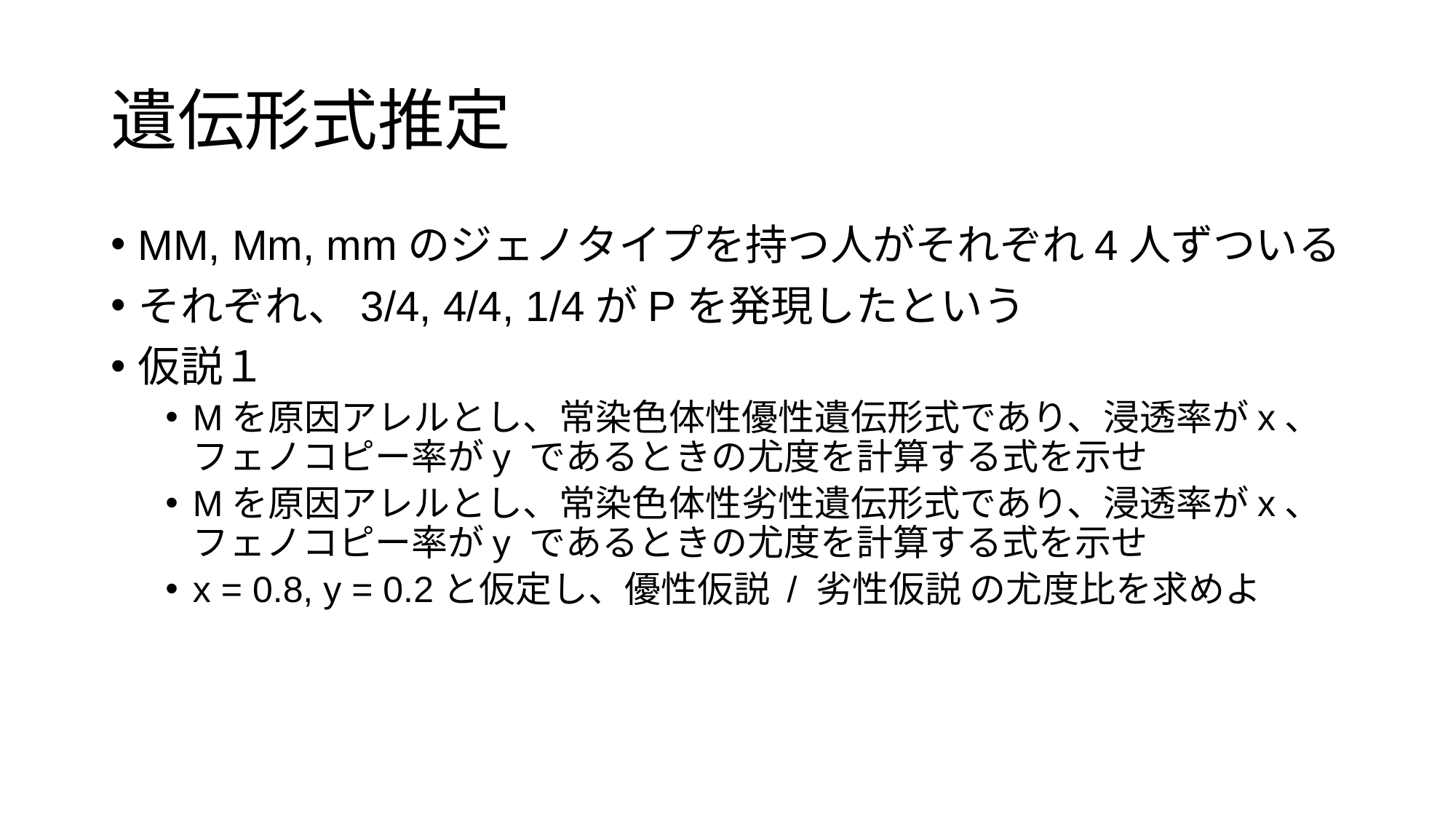

# 遺伝形式推定
MM, Mm, mmのジェノタイプを持つ人がそれぞれ4人ずついる
それぞれ、3/4, 4/4, 1/4がPを発現したという
仮説１
Mを原因アレルとし、常染色体性優性遺伝形式であり、浸透率がx、フェノコピー率がy であるときの尤度を計算する式を示せ
Mを原因アレルとし、常染色体性劣性遺伝形式であり、浸透率がx、フェノコピー率がy であるときの尤度を計算する式を示せ
x = 0.8, y = 0.2と仮定し、優性仮説 / 劣性仮説 の尤度比を求めよ